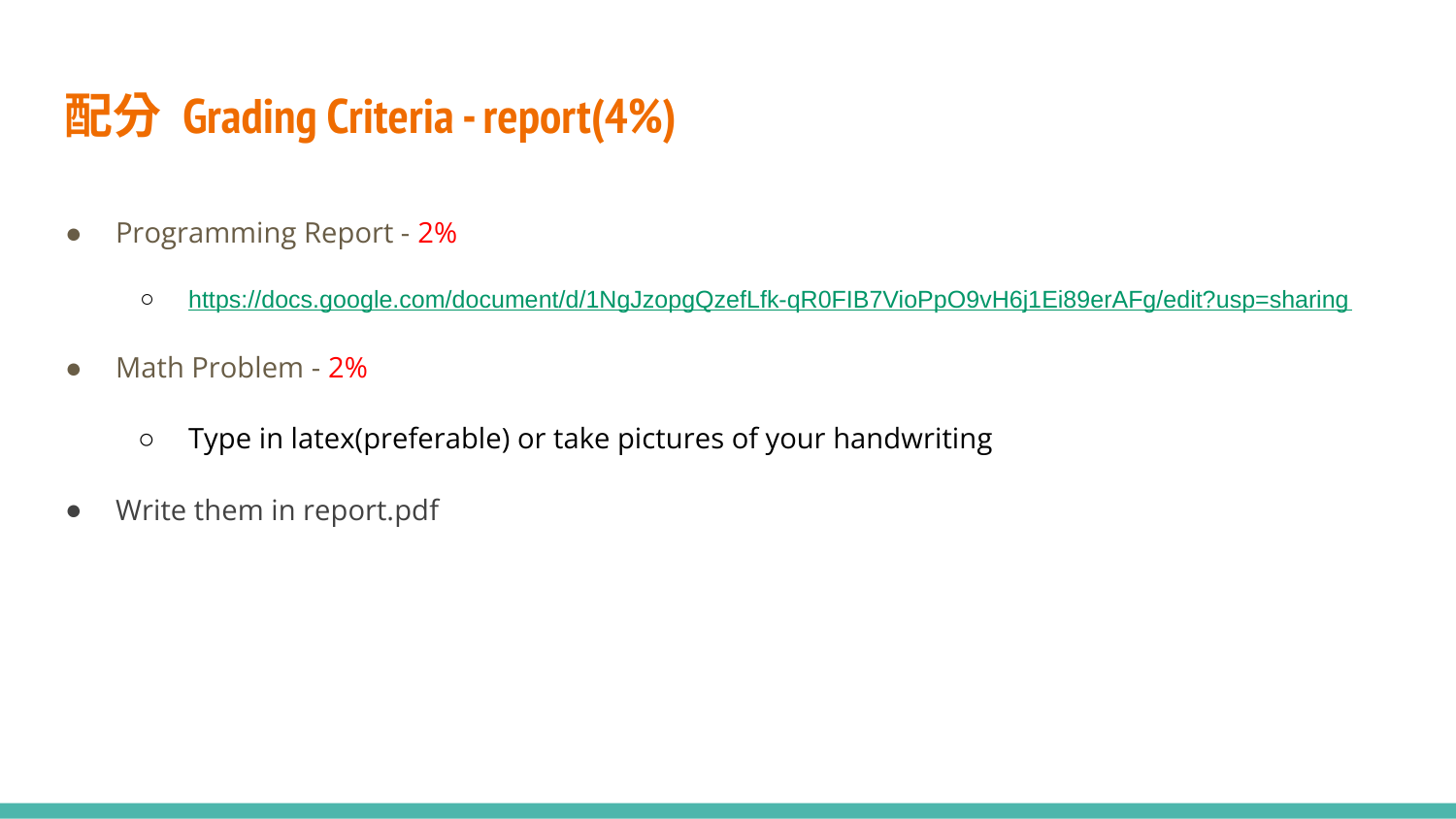

# 配分 Grading Criteria - report(4%)

Programming Report - 2%
https://docs.google.com/document/d/1NgJzopgQzefLfk-qR0FIB7VioPpO9vH6j1Ei89erAFg/edit?usp=sharing
Math Problem - 2%
Type in latex(preferable) or take pictures of your handwriting
Write them in report.pdf